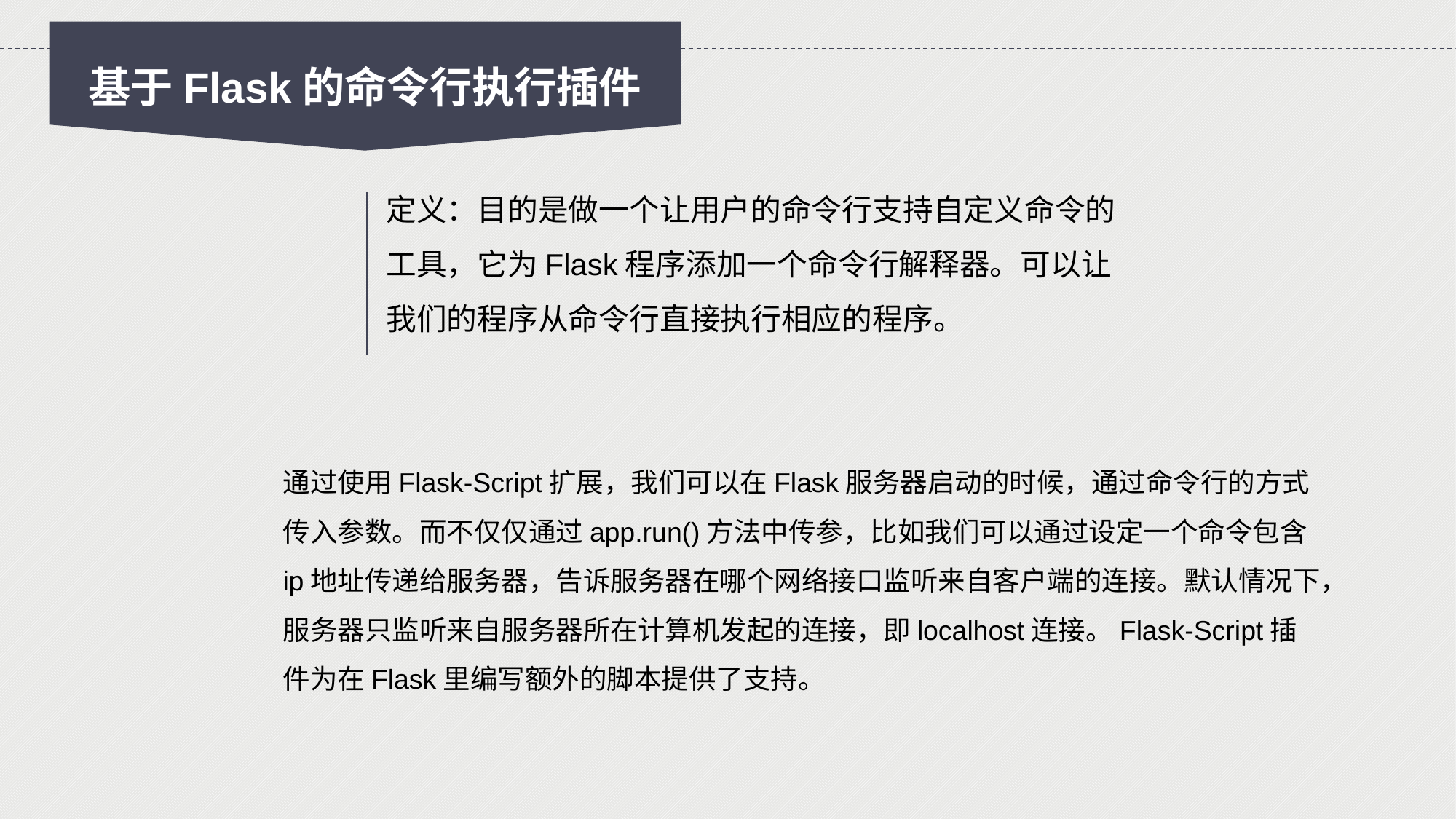

基于Flask的命令行执行插件
定义：目的是做一个让用户的命令行支持自定义命令的工具，它为Flask程序添加一个命令行解释器。可以让我们的程序从命令行直接执行相应的程序。
通过使用Flask-Script扩展，我们可以在Flask服务器启动的时候，通过命令行的方式传入参数。而不仅仅通过app.run()方法中传参，比如我们可以通过设定一个命令包含ip地址传递给服务器，告诉服务器在哪个网络接口监听来自客户端的连接。默认情况下，服务器只监听来自服务器所在计算机发起的连接，即localhost连接。Flask-Script插件为在Flask里编写额外的脚本提供了支持。